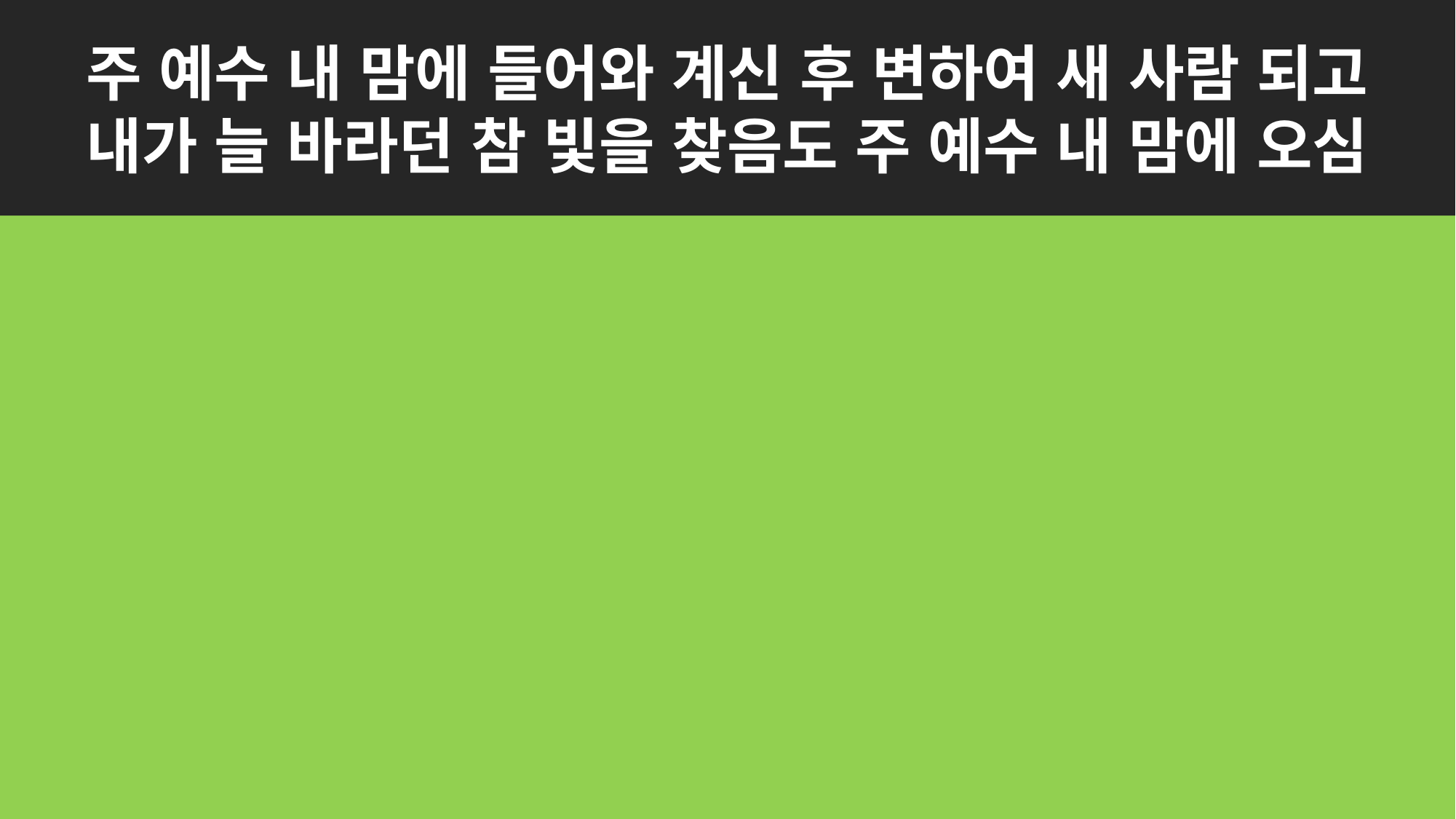

주 예수 내 맘에 들어와 계신 후 변하여 새 사람 되고
내가 늘 바라던 참 빛을 찾음도 주 예수 내 맘에 오심